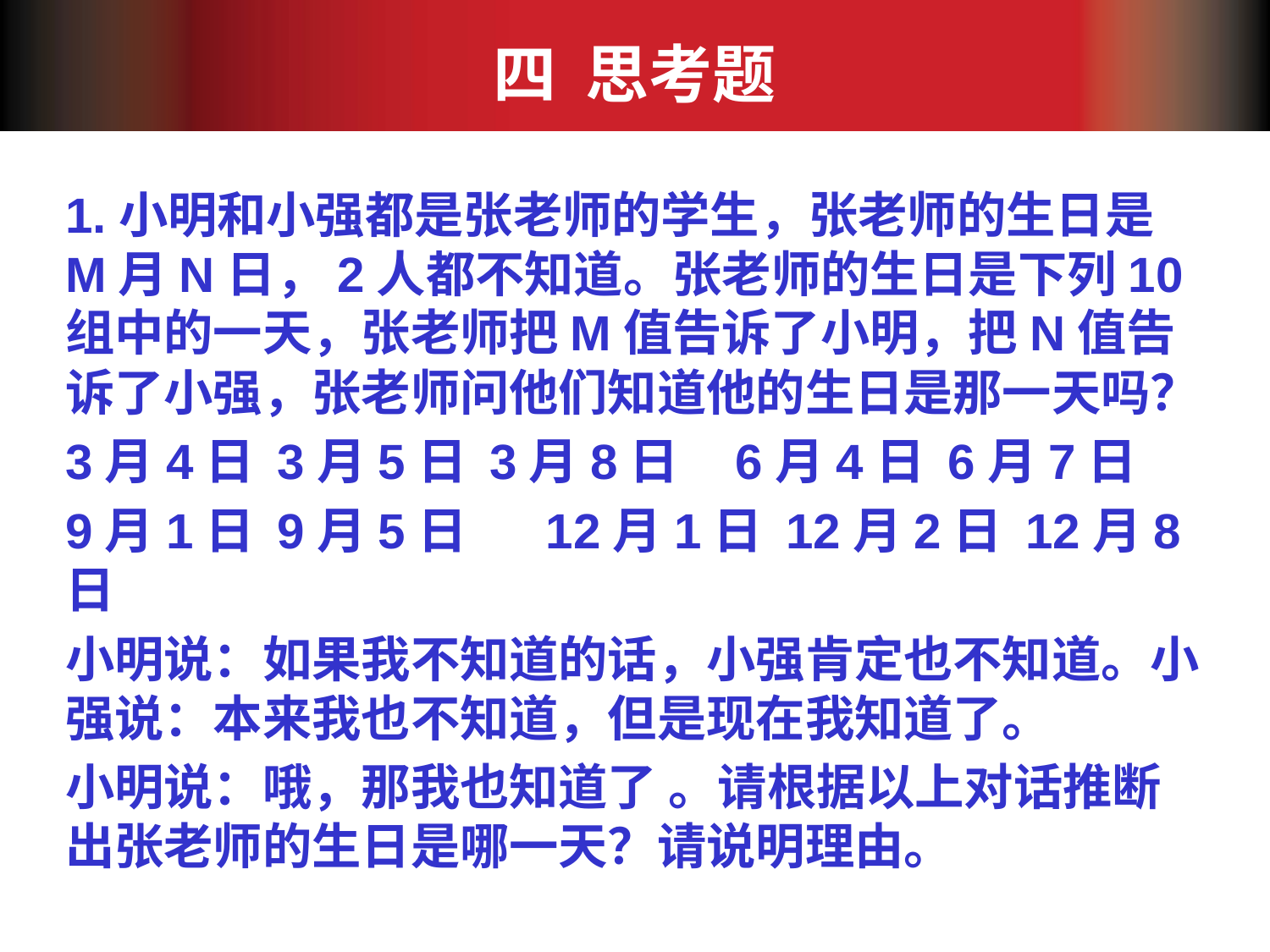

# 四  思考题
1.小明和小强都是张老师的学生，张老师的生日是M月N日，2人都不知道。张老师的生日是下列10组中的一天，张老师把M值告诉了小明，把N值告诉了小强，张老师问他们知道他的生日是那一天吗？
3月4日 3月5日 3月8日    6月4日 6月7日
9月1日 9月5日      12月1日 12月2日 12月8日
小明说：如果我不知道的话，小强肯定也不知道。小强说：本来我也不知道，但是现在我知道了。
小明说：哦，那我也知道了 。请根据以上对话推断出张老师的生日是哪一天？请说明理由。